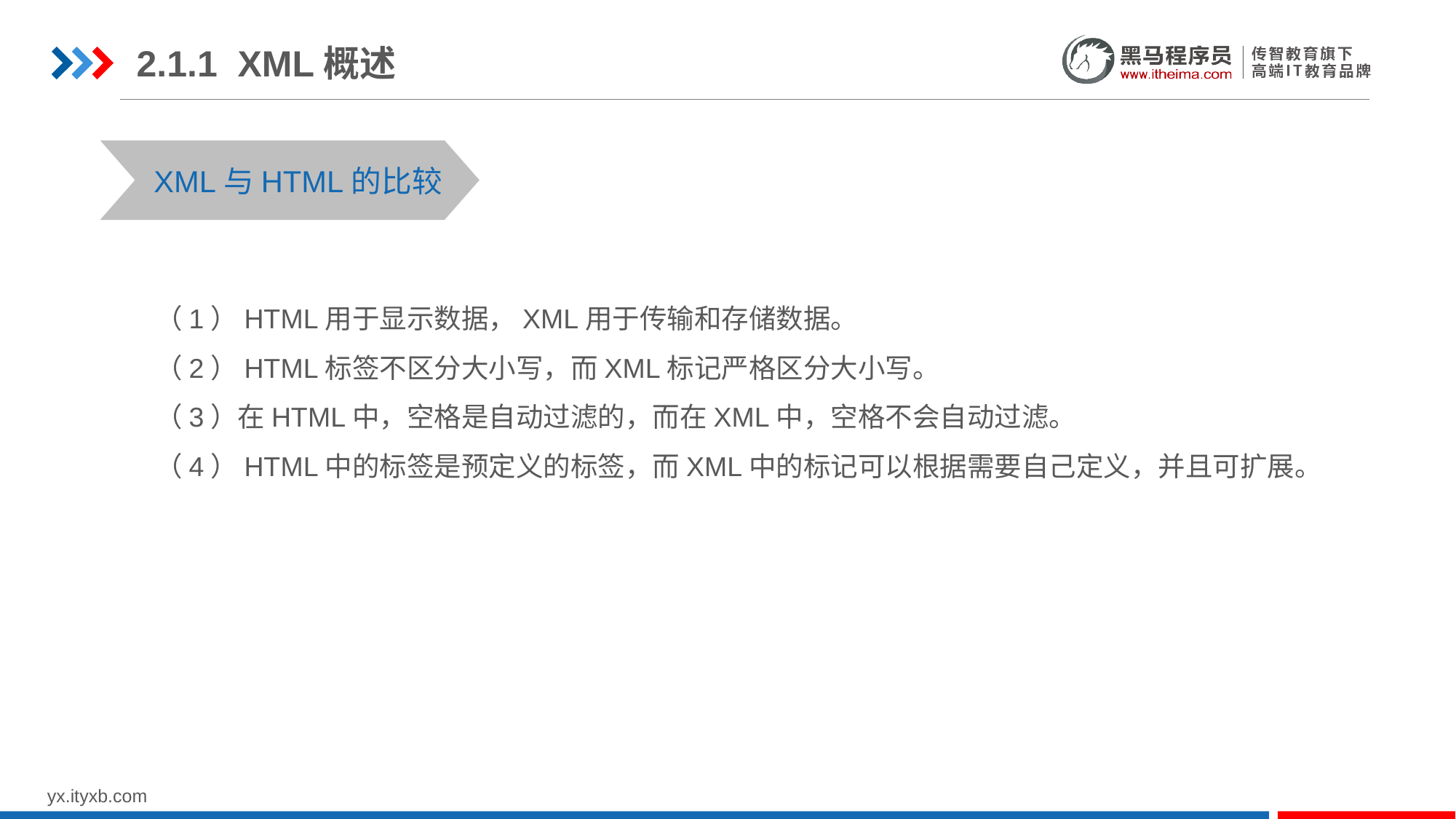

2.1.1  XML概述

XML与HTML的比较
（1）HTML用于显示数据，XML用于传输和存储数据。
（2）HTML标签不区分大小写，而XML标记严格区分大小写。
（3）在HTML中，空格是自动过滤的，而在XML中，空格不会自动过滤。
（4）HTML中的标签是预定义的标签，而XML中的标记可以根据需要自己定义，并且可扩展。